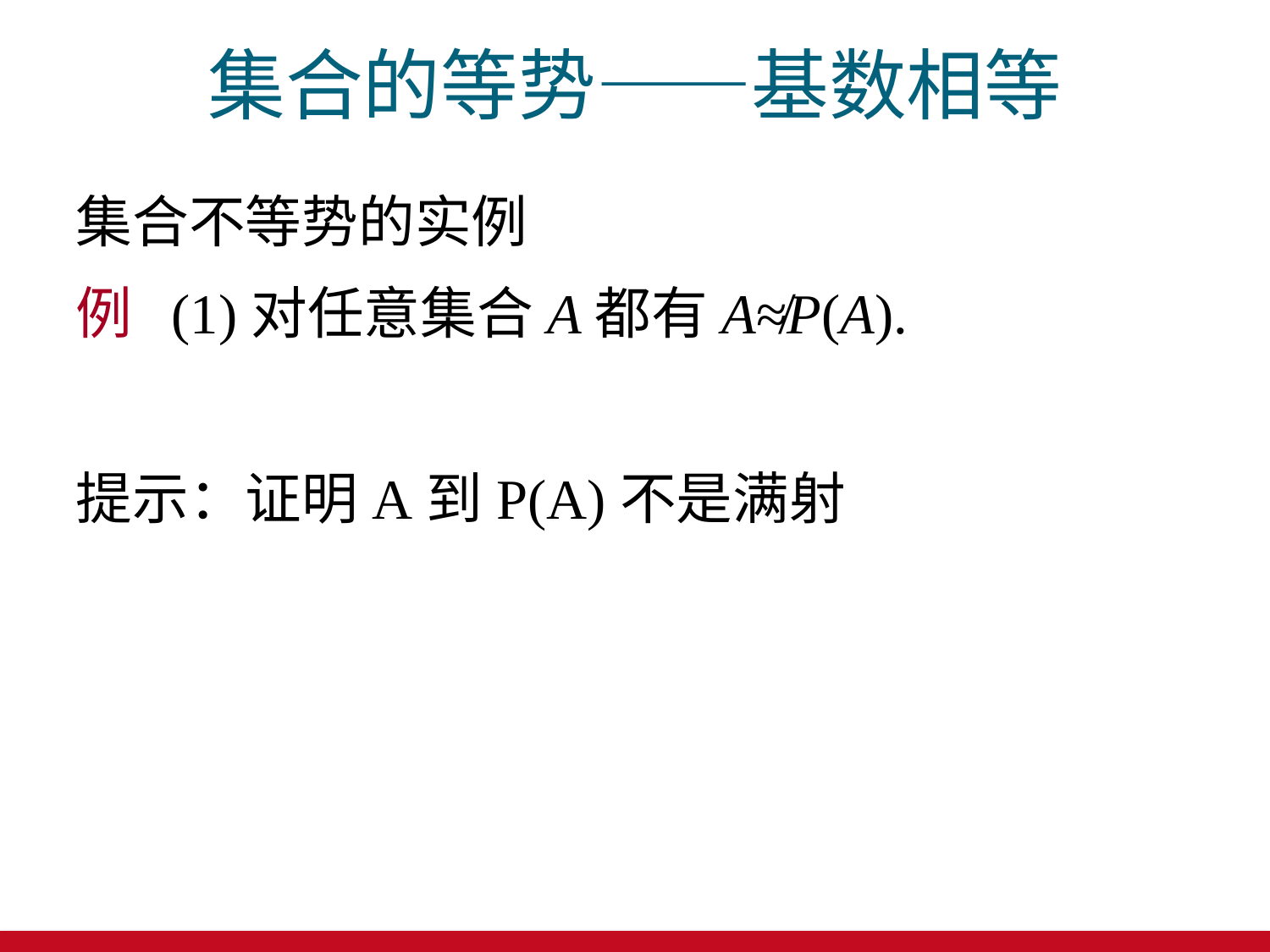

# 集合的等势——基数相等
集合不等势的实例
例  (1)对任意集合A都有A≉P(A).

提示：证明A到P(A)不是满射